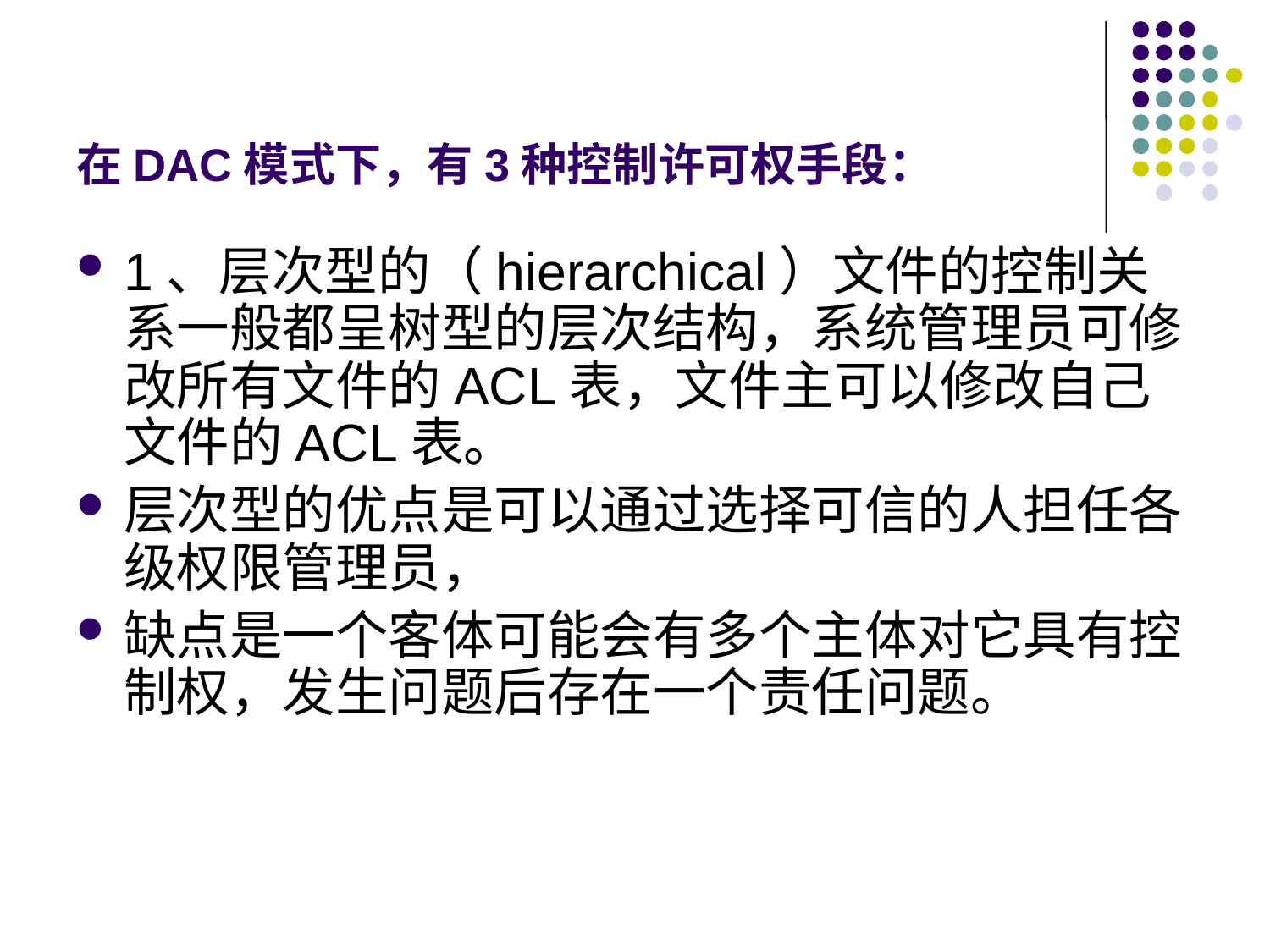

# 在DAC模式下，有3种控制许可权手段：
1、层次型的（hierarchical）文件的控制关系一般都呈树型的层次结构，系统管理员可修改所有文件的ACL表，文件主可以修改自己文件的ACL表。
层次型的优点是可以通过选择可信的人担任各级权限管理员，
缺点是一个客体可能会有多个主体对它具有控制权，发生问题后存在一个责任问题。